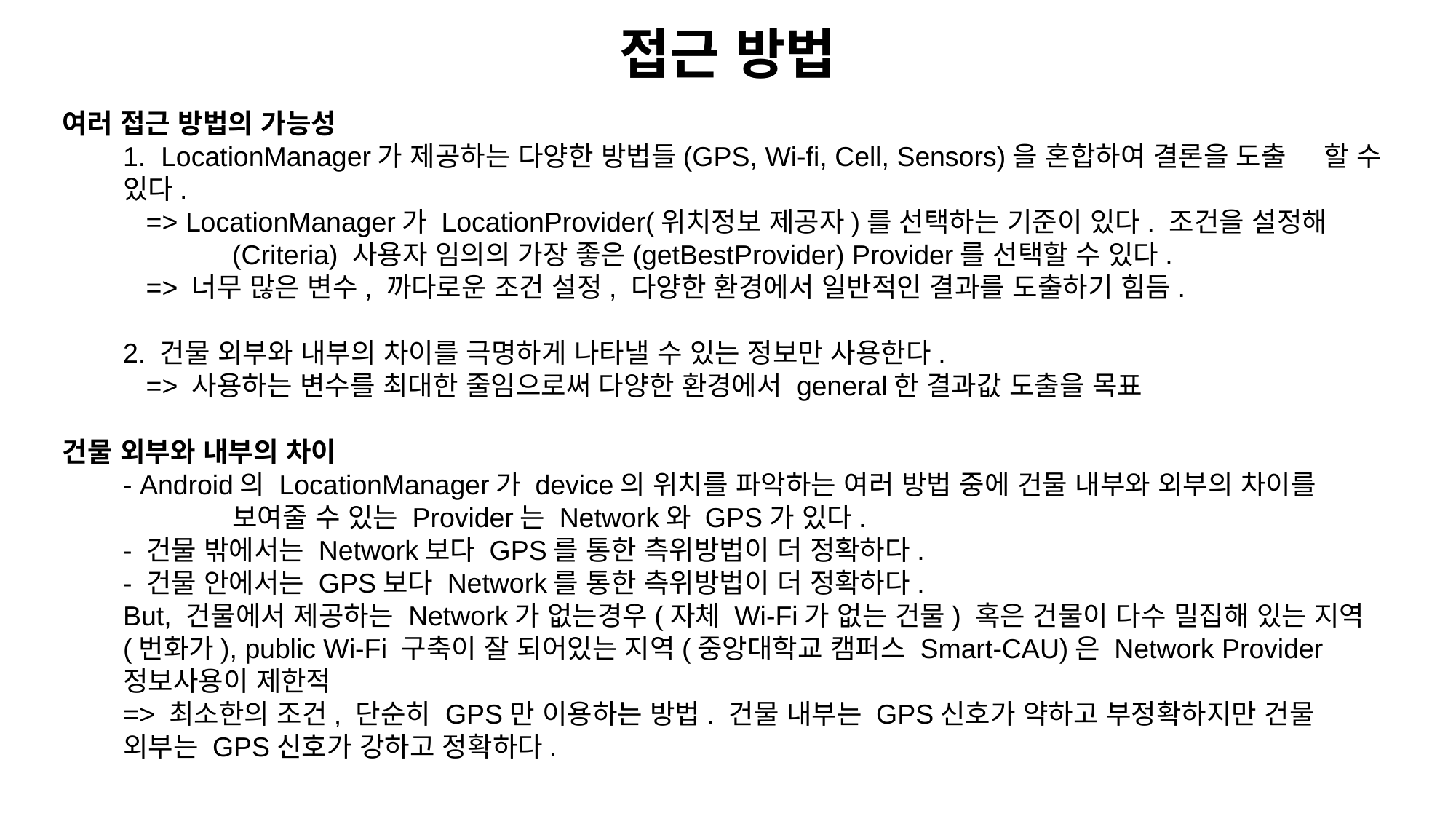

접근 방법
여러 접근 방법의 가능성
1.  LocationManager가 제공하는 다양한 방법들(GPS, Wi-fi, Cell, Sensors)을 혼합하여 결론을 도출  	할 수 있다.
   => LocationManager가 LocationProvider(위치정보 제공자)를 선택하는 기준이 있다. 조건을 설정해	(Criteria) 사용자 임의의 가장 좋은(getBestProvider) Provider를 선택할 수 있다.
   => 너무 많은 변수, 까다로운 조건 설정, 다양한 환경에서 일반적인 결과를 도출하기 힘듬.
2. 건물 외부와 내부의 차이를 극명하게 나타낼 수 있는 정보만 사용한다.
   => 사용하는 변수를 최대한 줄임으로써 다양한 환경에서 general한 결과값 도출을 목표
건물 외부와 내부의 차이
- Android의 LocationManager가 device의 위치를 파악하는 여러 방법 중에 건물 내부와 외부의 차이를 	보여줄 수 있는 Provider는 Network와 GPS가 있다.
- 건물 밖에서는 Network보다 GPS를 통한 측위방법이 더 정확하다.
- 건물 안에서는 GPS보다 Network를 통한 측위방법이 더 정확하다.
But, 건물에서 제공하는 Network가 없는경우(자체 Wi-Fi가 없는 건물) 혹은 건물이 다수 밀집해 있는 지역(번화가), public Wi-Fi 구축이 잘 되어있는 지역(중앙대학교 캠퍼스 Smart-CAU)은 Network Provider 정보사용이 제한적
=> 최소한의 조건, 단순히 GPS만 이용하는 방법. 건물 내부는 GPS신호가 약하고 부정확하지만 건물 외부는 GPS신호가 강하고 정확하다.